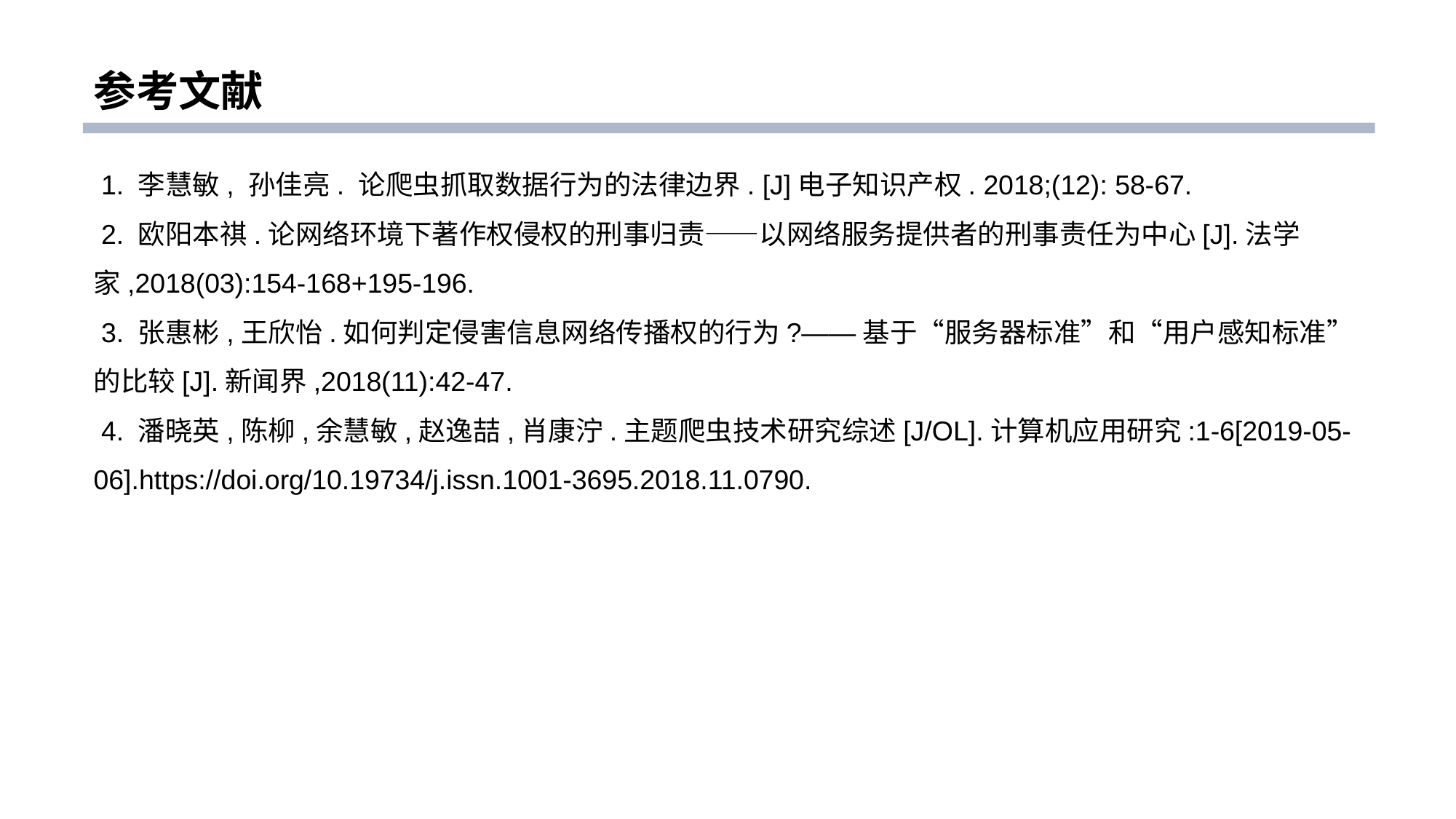

# 参考文献
 1. 李慧敏, 孙佳亮. 论爬虫抓取数据行为的法律边界. [J]电子知识产权. 2018;(12): 58-67.
 2. 欧阳本祺.论网络环境下著作权侵权的刑事归责——以网络服务提供者的刑事责任为中心[J].法学家,2018(03):154-168+195-196.
 3. 张惠彬,王欣怡.如何判定侵害信息网络传播权的行为?——基于“服务器标准”和“用户感知标准”的比较[J].新闻界,2018(11):42-47.
 4. 潘晓英,陈柳,余慧敏,赵逸喆,肖康泞.主题爬虫技术研究综述[J/OL].计算机应用研究:1-6[2019-05-06].https://doi.org/10.19734/j.issn.1001-3695.2018.11.0790.

39